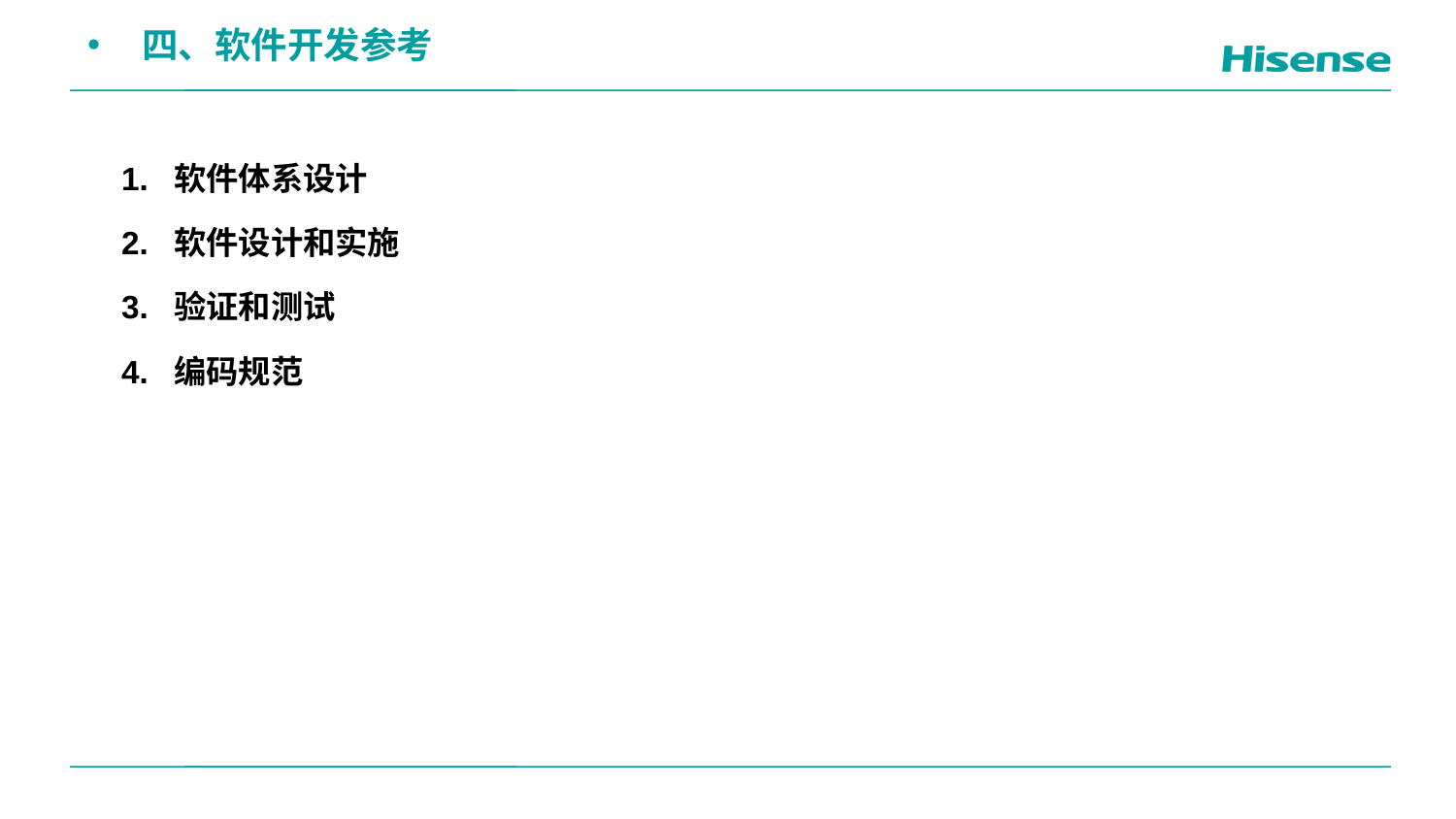

四、软件开发参考
1.  软件体系设计
2.  软件设计和实施
3.  验证和测试
4.  编码规范